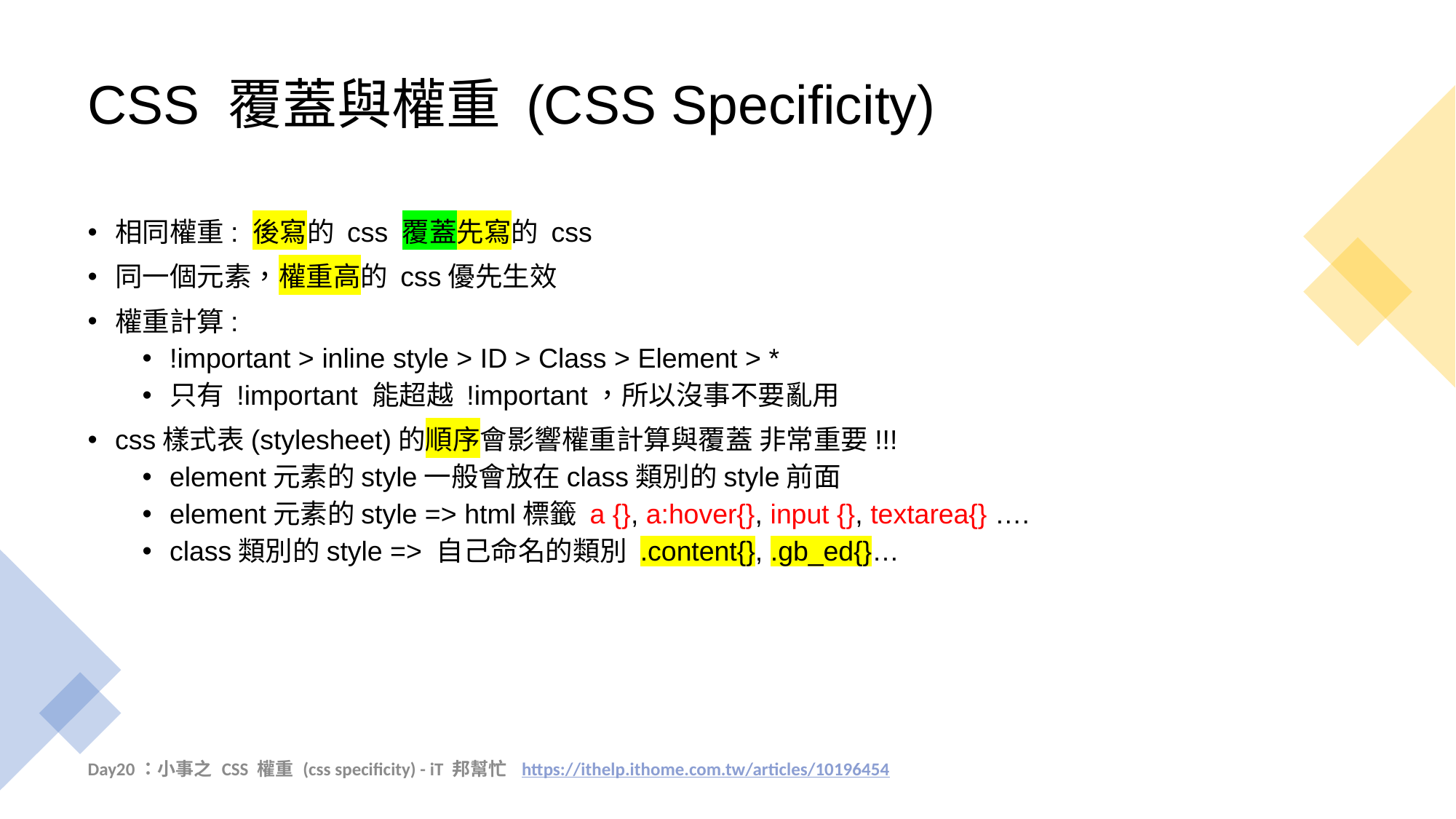

# CSS 覆蓋與權重 (CSS Specificity)

相同權重: 後寫的 css 覆蓋先寫的 css
同一個元素，權重高的 css優先生效
權重計算:
!important > inline style > ID > Class > Element > *
只有 !important 能超越 !important，所以沒事不要亂用
css樣式表(stylesheet)的順序會影響權重計算與覆蓋 非常重要!!!
element元素的style一般會放在class類別的style前面
element元素的style => html標籤 a {}, a:hover{}, input {}, textarea{} ….
class類別的style => 自己命名的類別 .content{}, .gb_ed{}…

Day20：小事之 CSS 權重 (css specificity) - iT 邦幫忙  https://ithelp.ithome.com.tw/articles/10196454